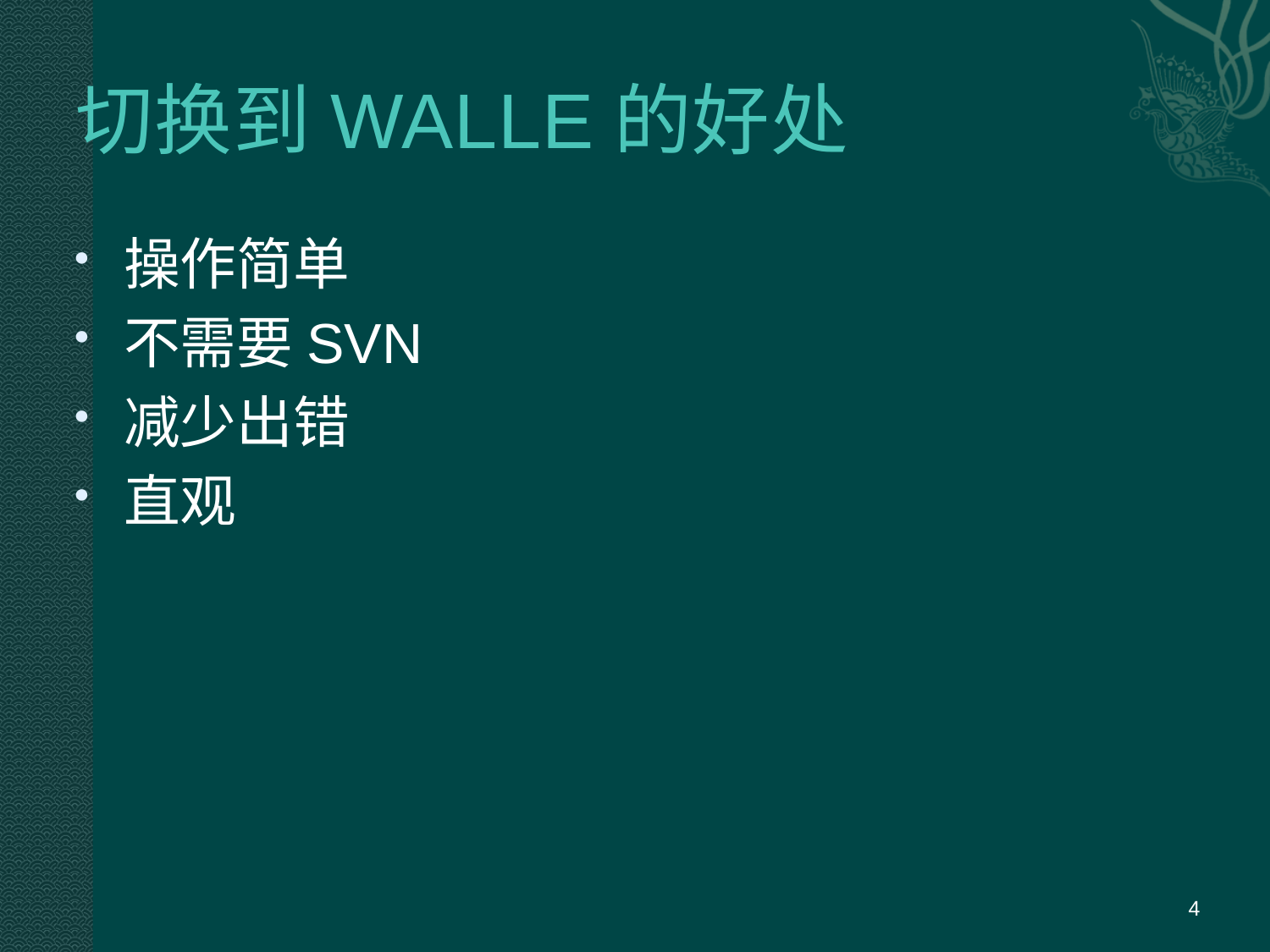

# 切换到WALLE的好处
操作简单
不需要SVN
减少出错
直观
4